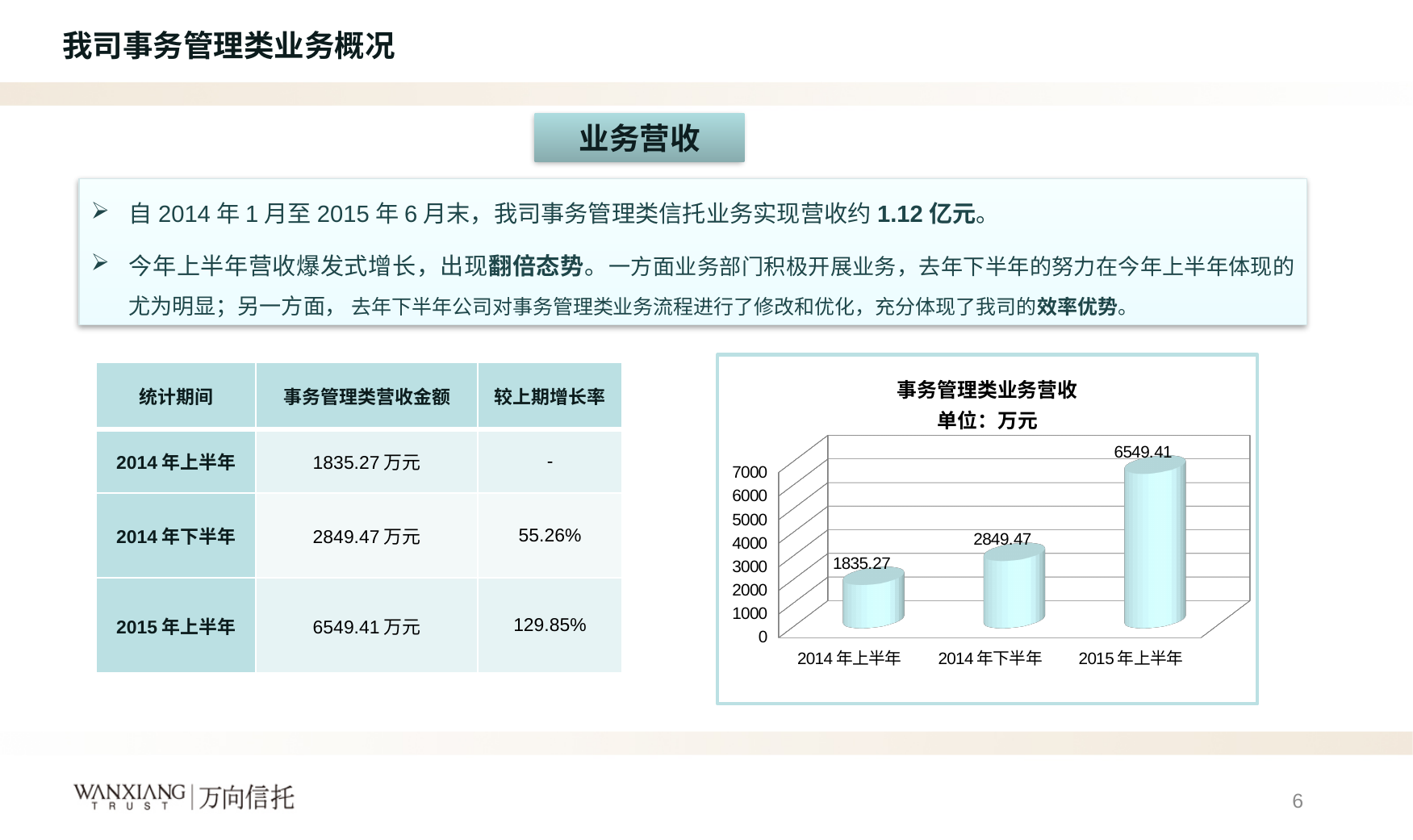

标  题 一
我司事务管理类业务概况
业务营收
自2014年1月至2015年6月末，我司事务管理类信托业务实现营收约1.12亿元。
今年上半年营收爆发式增长，出现翻倍态势。一方面业务部门积极开展业务，去年下半年的努力在今年上半年体现的尤为明显；另一方面， 去年下半年公司对事务管理类业务流程进行了修改和优化，充分体现了我司的效率优势。

[unsupported chart]

| 统计期间 | 事务管理类营收金额 | 较上期增长率 |
| --- | --- | --- |
| 2014年上半年 | 1835.27万元 | - |
| 2014年下半年 | 2849.47万元 | 55.26% |
| 2015年上半年 | 6549.41万元 | 129.85% |
6